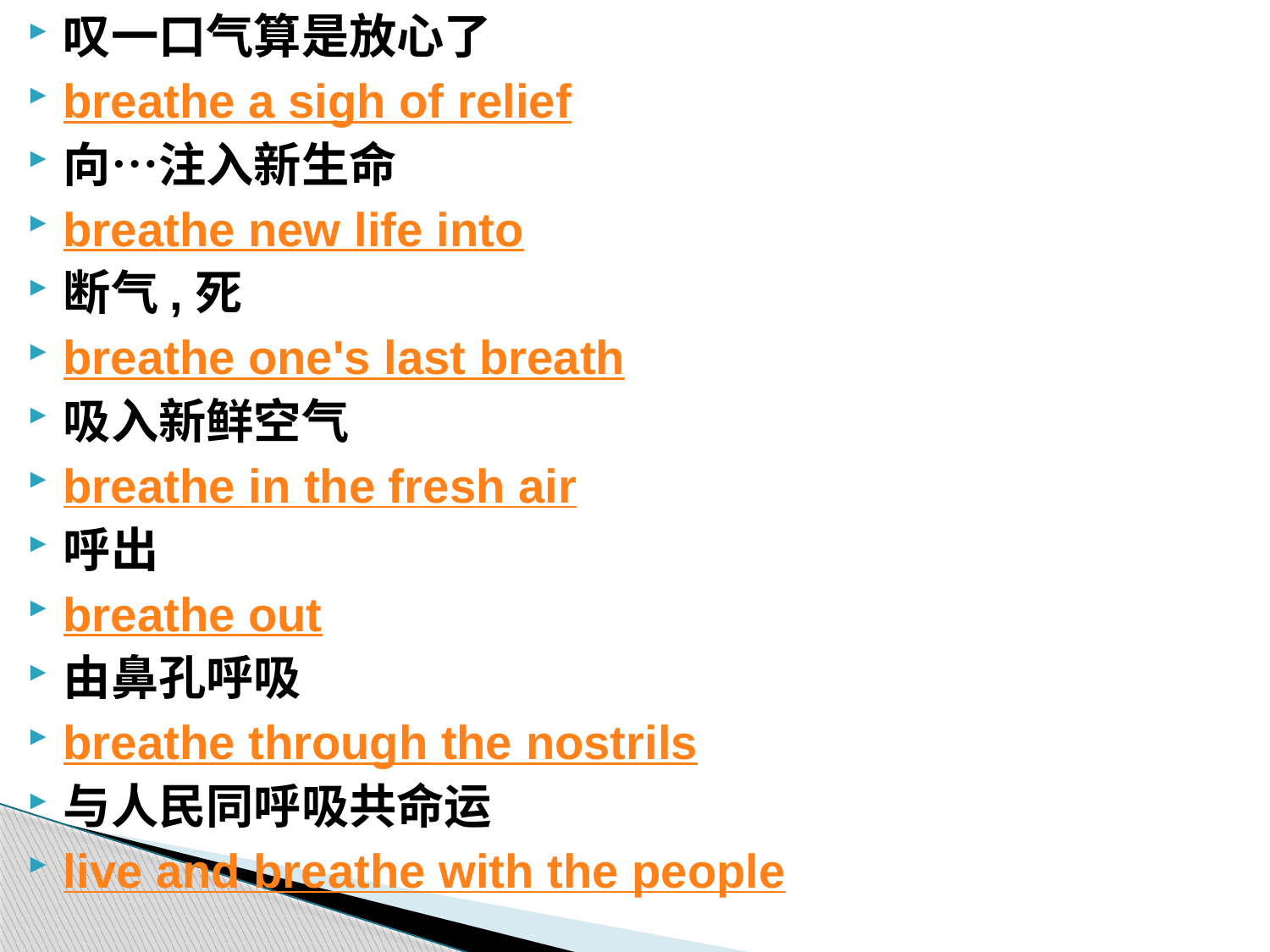

叹一口气算是放心了
breathe a sigh of relief
向…注入新生命
breathe new life into
断气,死
breathe one's last breath
吸入新鲜空气
breathe in the fresh air
呼出
breathe out
由鼻孔呼吸
breathe through the nostrils
与人民同呼吸共命运
live and breathe with the people